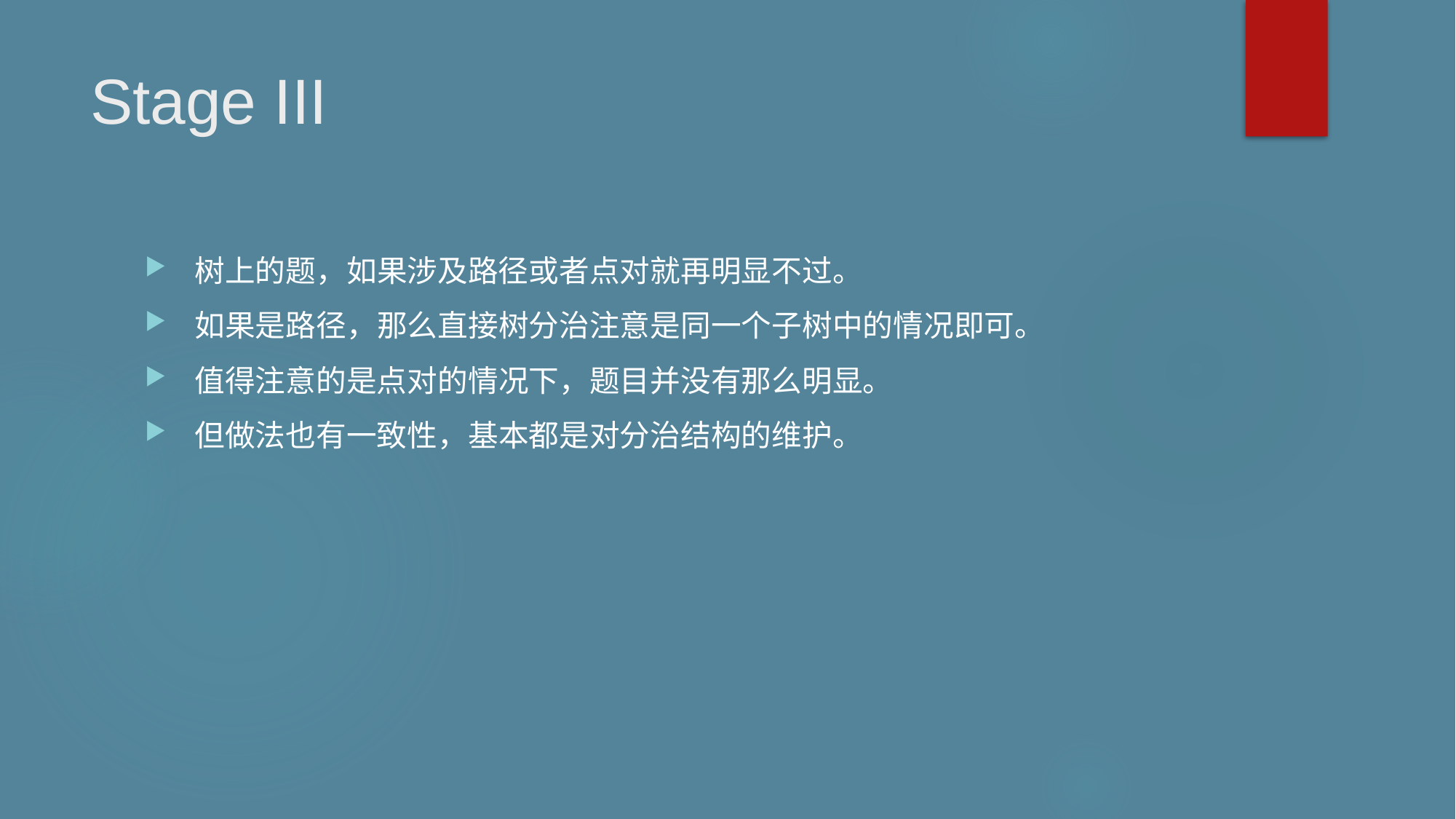

# Stage III
树上的题，如果涉及路径或者点对就再明显不过。
如果是路径，那么直接树分治注意是同一个子树中的情况即可。
值得注意的是点对的情况下，题目并没有那么明显。
但做法也有一致性，基本都是对分治结构的维护。